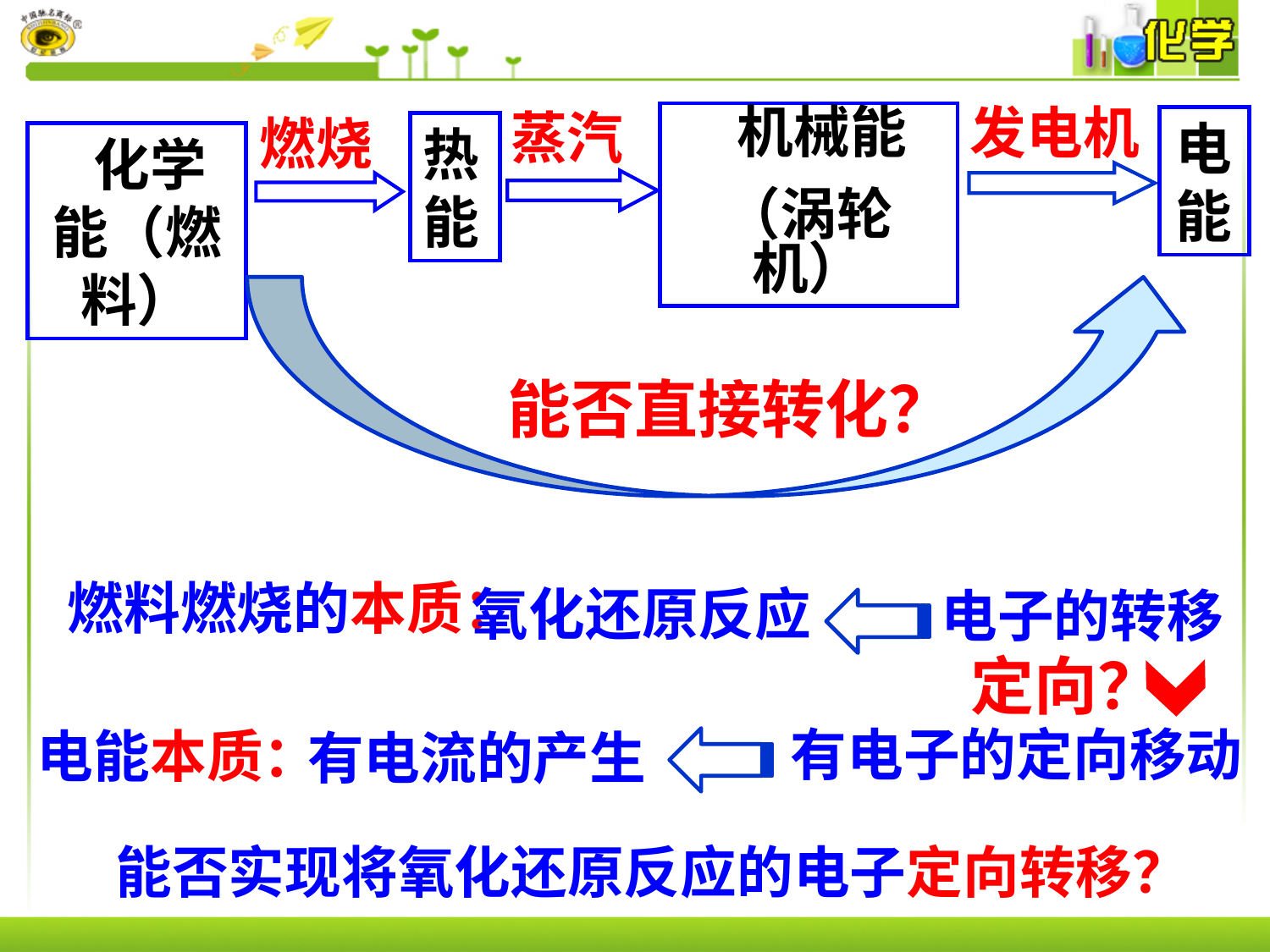

发电机
蒸汽
燃烧
 机械能
（涡轮机）
电能
热能
 化学能（燃料）

能否直接转化？
燃料燃烧的本质：
氧化还原反应
电子的转移

定向？

有电子的定向移动
电能本质：
有电流的产生

能否实现将氧化还原反应的电子定向转移？